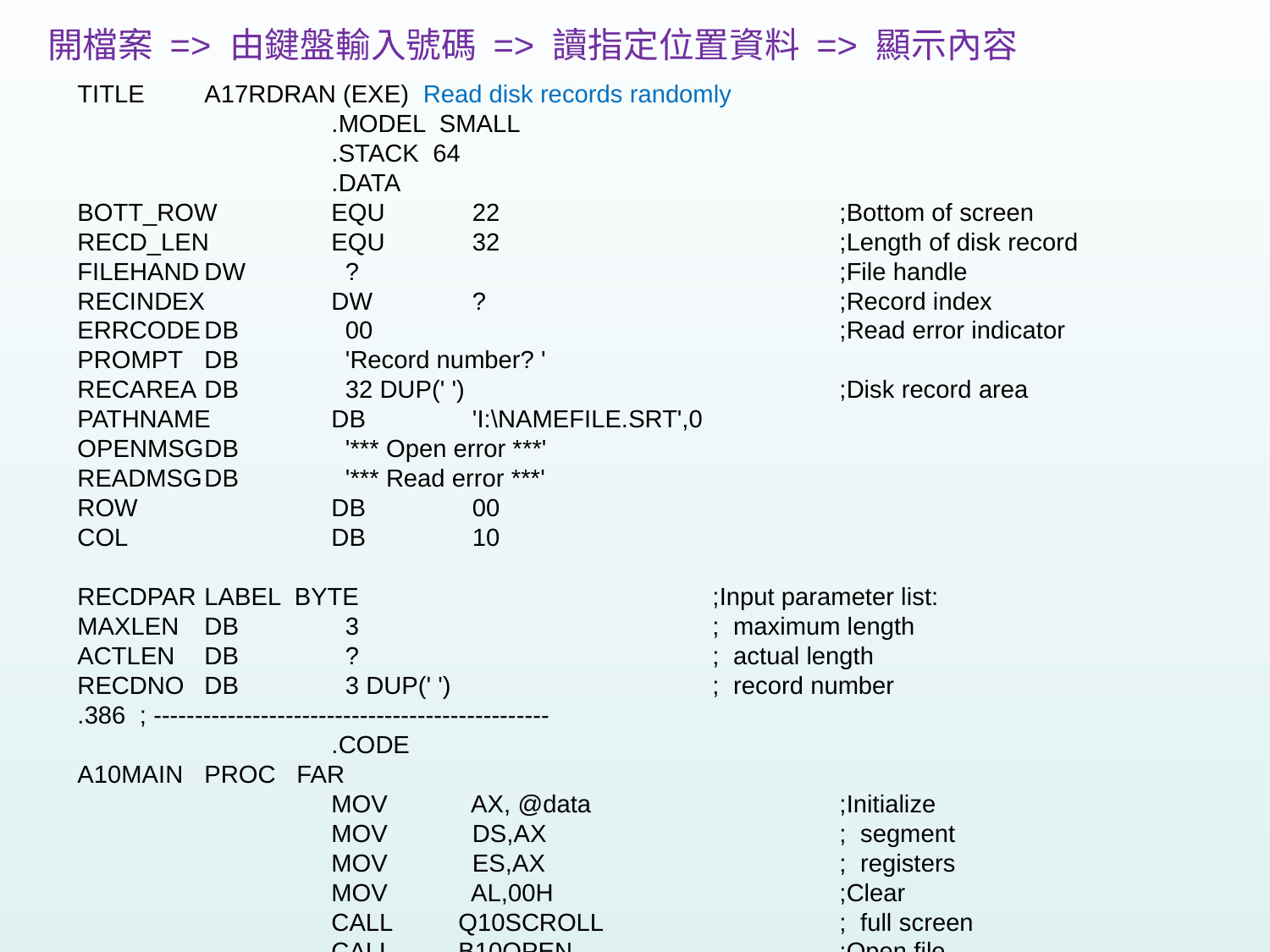

開檔案 => 由鍵盤輸入號碼 => 讀指定位置資料 => 顯示內容
TITLE	A17RDRAN (EXE)  Read disk records randomly
		.MODEL  SMALL
		.STACK  64
		.DATA
BOTT_ROW	EQU	  22			;Bottom of screen
RECD_LEN	EQU	  32			;Length of disk record
FILEHAND	DW	  ?				;File handle
RECINDEX	DW	  ?			;Record index
ERRCODE	DB	  00				;Read error indicator
PROMPT	DB	  'Record number? '
RECAREA	DB	  32 DUP(' ')			;Disk record area
PATHNAME	DB	  'I:\NAMEFILE.SRT',0
OPENMSG	DB	  '*** Open error ***'
READMSG	DB	  '*** Read error ***'
ROW		DB	  00
COL		DB	  10

RECDPAR	LABEL  BYTE			;Input parameter list:
MAXLEN	DB	  3			;  maximum length
ACTLEN	DB	  ?			;  actual length
RECDNO	DB	  3 DUP(' ')			;  record number
.386  ; ------------------------------------------------
		.CODE
A10MAIN	PROC   FAR
		MOV	  AX, @data		;Initialize
		MOV	  DS,AX			;  segment
		MOV	  ES,AX			;  registers
		MOV	  AL,00H			;Clear
		CALL   	Q10SCROLL		;  full screen
		CALL   	B10OPEN			;Open file
		CMP	  ERRCODE,00		;Valid open?
		JNZ	  A90			;  no, exit
A20:
		MOV	  COL,10			;Reset column
		CALL	  C10RECNO		;Request record #
		CMP	  ACTLEN,00		;Any more requests?
		JE	  A90			;  no, exit
		CALL   	D10READ			;Read disk record
		CMP    	ERRCODE,00		;Normal read?
		JNZ    	A90			;  no,  exit
		LEA	  BP,RECAREA		;  yes, display name,
		MOV	  CX,RECD_LEN		;  length
		CALL   	E10DISPLY
		CMP	  ROW,BOTT_ROW		;Bottom of screen?
		JAE	  A30			;  yes, bypass
		INC	  ROW			;  no, increment row
		JMP	  A20
A30:
		MOV	  AL,01H			;Scroll
		CALL   	Q10SCROLL		;  one line,
		JMP	  A20			;  continue
A90:		MOV	  AX,4C00H		;End processing
		INT	  21H
A10MAIN	ENDP
;			  Open file, test if valid:
;			  ------------------------
B10OPEN	PROC   NEAR				;Uses AX, BP, CX, DX
		MOV	  AX,3D00H		;Request open
		LEA	  DX,PATHNAME		;  normal file
		INT	  21H
		JC	  B20			;Error?
		MOV	  FILEHAND,AX		;  no, save handle
		JMP	  B90
B20:		MOV	  ERRCODE,01		;  yes,
		LEA	  BP,OPENMSG		;  display message,
		MOV	  CX,18			;  length
		CALL   	E10DISPLY
B90:		RET
B10OPEN	ENDP
;		Get record number from user, check length,
;		convert number to binary, multiply by 32 for index:
;		--------------------------------------------------
C10RECNO	PROC   NEAR			;Uses AX, BP, CX, DX
		LEA	  BP,PROMPT		;Display prompt,
		MOV	  CX,15			;  length
		CALL   	E10DISPLY
		MOV	  AH,0AH			;Request input
		LEA	  DX,RECDPAR		;  of record number
		INT	  21H
		CMP	  ACTLEN,01		;Check length 0, 1, 2
		JB	  C40			;Length = 0, terminate
		JA	  C20
		XOR	  AH,AH			;Length = 1 character
		MOV	  AL,RECDNO
		JMP	  C30
C20:
		MOV	  AH,RECDNO		;Length = 2 characters
		MOV	  AL,RECDNO+1
C30:		AND	  AX,0F0FH		;Clear ASCII 3s
		AAD				;Convert to binary
		DEC	  AX			;Adjust (1st record is 0)
		SHL	  AX,05			;Multiply by 32
		MOV	  RECINDEX,AX		;Save index
C40:		MOV	  COL,30
		RET
C10RECNO	ENDP
;		Read disk record randomly based on record index,
;		test if a valid operation:
;		------------------------------------------------
D10READ	PROC   NEAR				;Uses AX, BP, BX, CX, DX
		MOV	  AH,42H			;Request set file pointer
		MOV	  AL,00			;  to start of file
		MOV	  BX,FILEHAND		;File handle
		MOV	  CX,00			;Upper portion of offset
		MOV	  DX,RECINDEX		;Lower portion of offset
		INT	  21H
		JC	  D20			;Error condition?
							;  yes, bypass
		MOV	  AH,3FH			;Request read
		MOV	  BX,FILEHAND
		MOV	  CX,RECD_LEN		;32 for name and CR/LF
		LEA	  DX,RECAREA
		INT	  21H
		JC	  D20			;Error on read?
		CMP	  RECAREA,1AH		;EOF marker?
		JE	  D30			;  yes, exit
		JMP	  D90
D20:						;  no,
		LEA	  BP,READMSG		;  display message,
		MOV	  CX,18			;  length
		CALL   	E10DISPLY
D30:		MOV	  ERRCODE,01		;Force end
D90:		RET
D10READ	ENDP
;			  Display routine:
;			  ---------------
E10DISPLY	PROC   NEAR			;Uses AX, BX, DX
		MOV	  AX,1301H			;BP, CX set on entry
		MOV	  BX,0016H			;Page and attribute
		MOV	  DH,ROW			;Row
		MOV	  DL,COL			;Column
		INT	  10H
		RET
E10DISPLY	ENDP
;			  Scroll screen, set attribute:
;			  ----------------------------
Q10SCROLL	PROC   NEAR			;Uses BH, CX, DX
		MOV	  AH,06H			;AL set on entry
		MOV	  BH,1EH			;Set attribute
		MOV	  CX,0000
		MOV	  DX,184FH		;Request scroll
		INT	  10H
		RET
Q10SCROLL	ENDP
		END	  A10MAIN